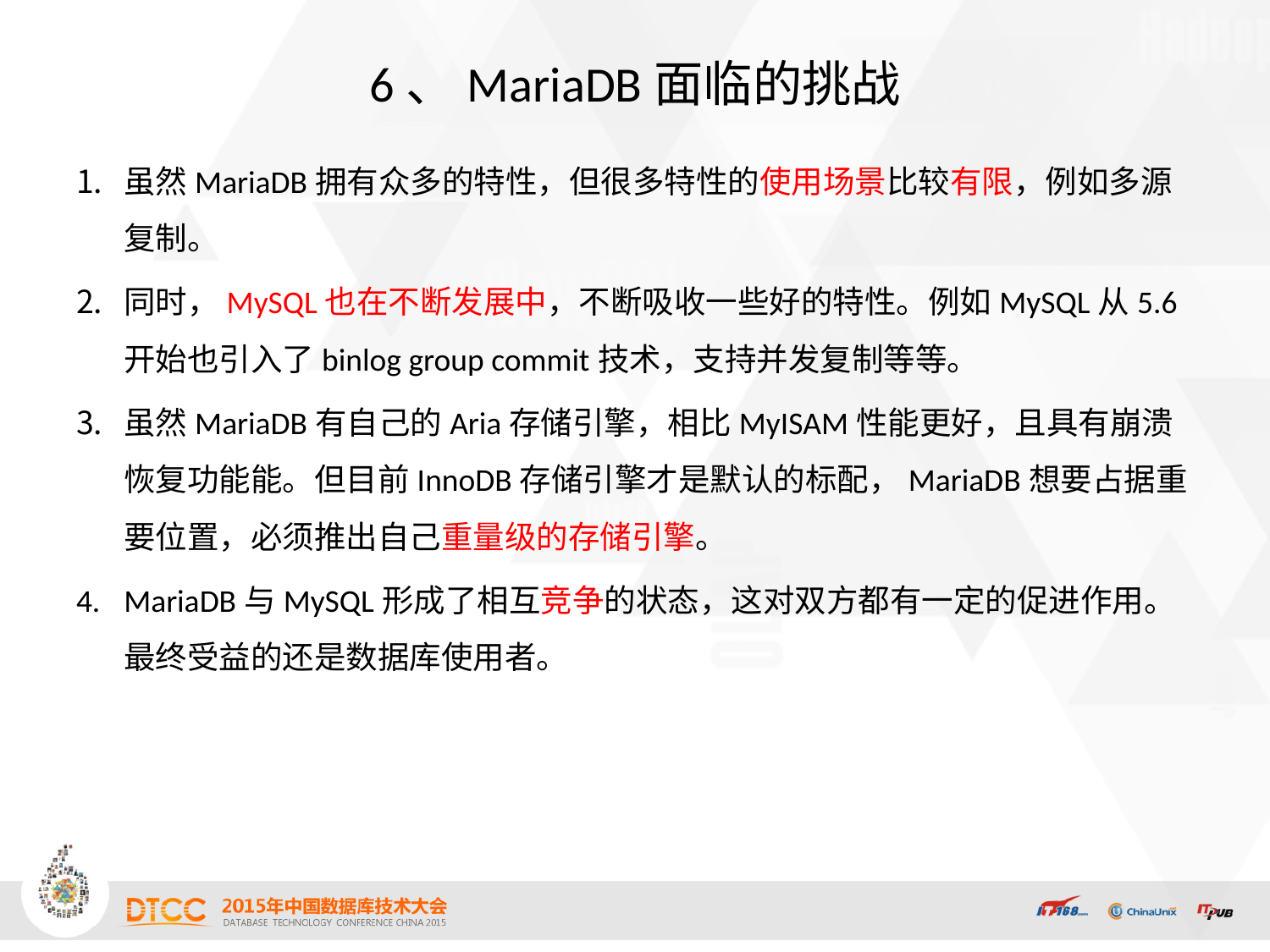

# 6、MariaDB面临的挑战
虽然MariaDB拥有众多的特性，但很多特性的使用场景比较有限，例如多源复制。
同时，MySQL也在不断发展中，不断吸收一些好的特性。例如MySQL从5.6开始也引入了binlog group commit技术，支持并发复制等等。
虽然MariaDB有自己的Aria存储引擎，相比MyISAM性能更好，且具有崩溃恢复功能能。但目前InnoDB存储引擎才是默认的标配，MariaDB想要占据重要位置，必须推出自己重量级的存储引擎。
MariaDB与MySQL形成了相互竞争的状态，这对双方都有一定的促进作用。最终受益的还是数据库使用者。